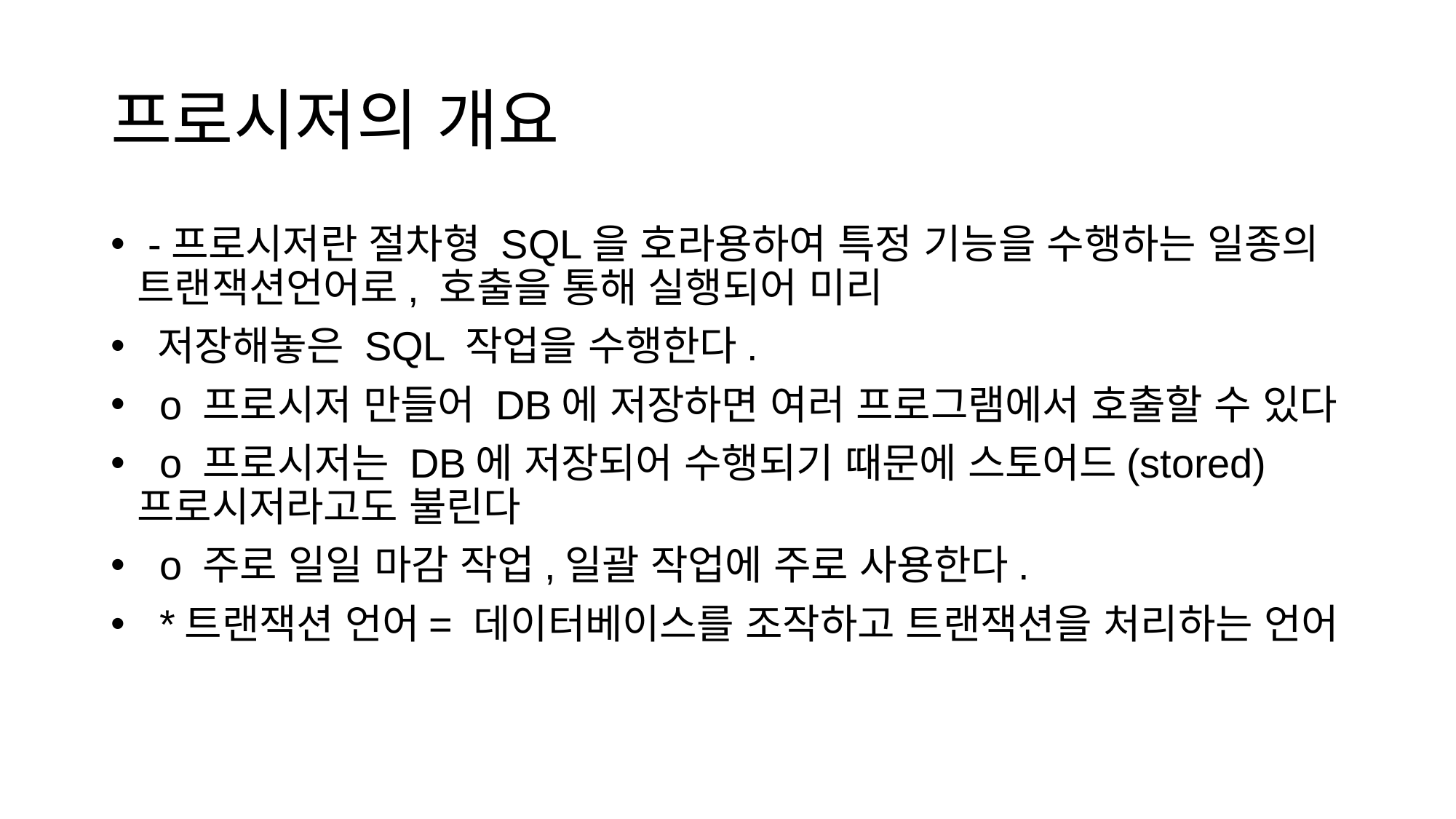

# 프로시저의 개요
 -프로시저란 절차형 SQL을 호라용하여 특정 기능을 수행하는 일종의 트랜잭션언어로, 호출을 통해 실행되어 미리
 저장해놓은 SQL 작업을 수행한다.
  o 프로시저 만들어 DB에 저장하면 여러 프로그램에서 호출할 수 있다
  o 프로시저는 DB에 저장되어 수행되기 때문에 스토어드(stored) 프로시저라고도 불린다
  o 주로 일일 마감 작업,일괄 작업에 주로 사용한다.
  *트랜잭션 언어= 데이터베이스를 조작하고 트랜잭션을 처리하는 언어